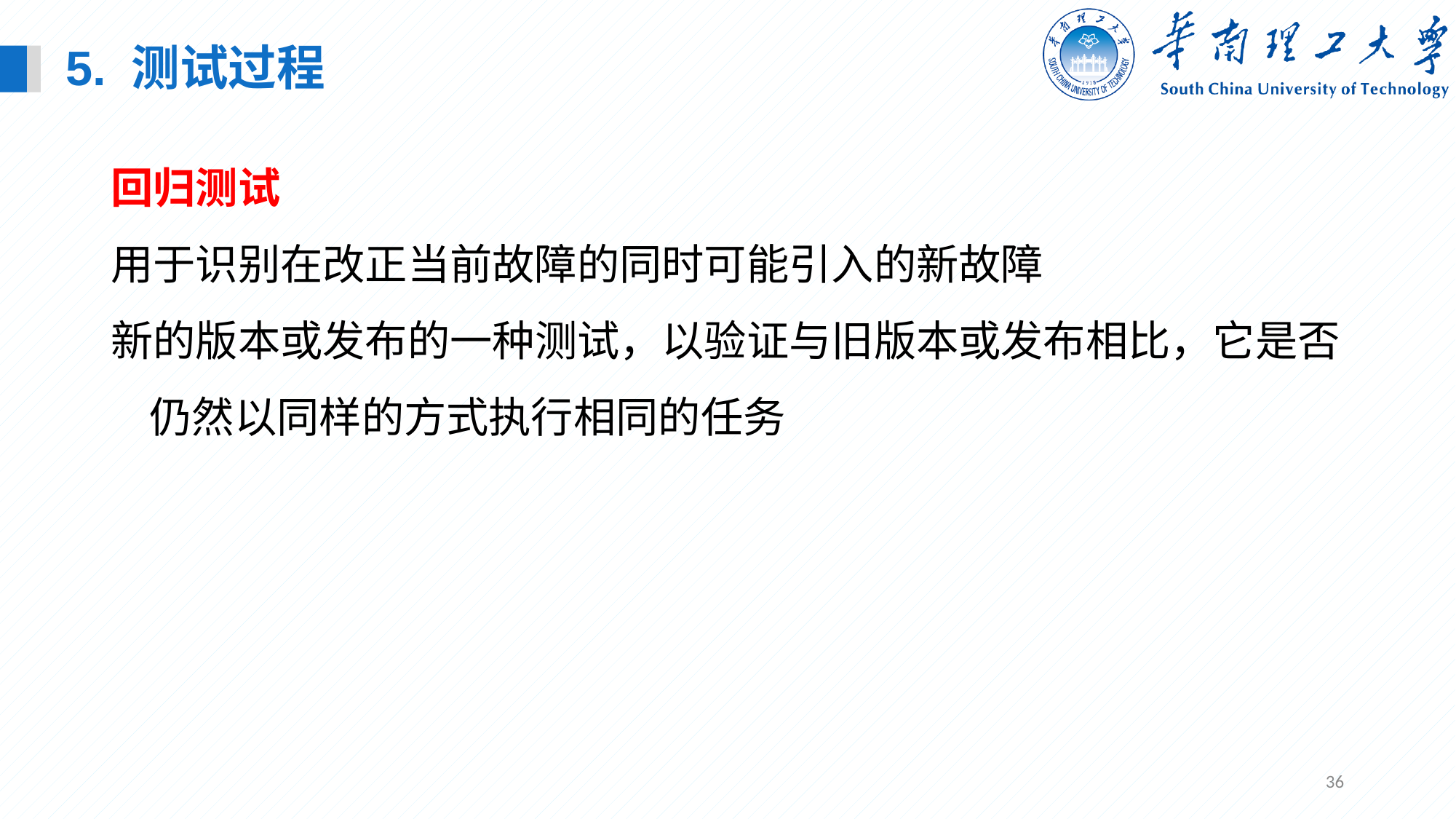

5. 测试过程
回归测试
用于识别在改正当前故障的同时可能引入的新故障
新的版本或发布的一种测试，以验证与旧版本或发布相比，它是否仍然以同样的方式执行相同的任务
36